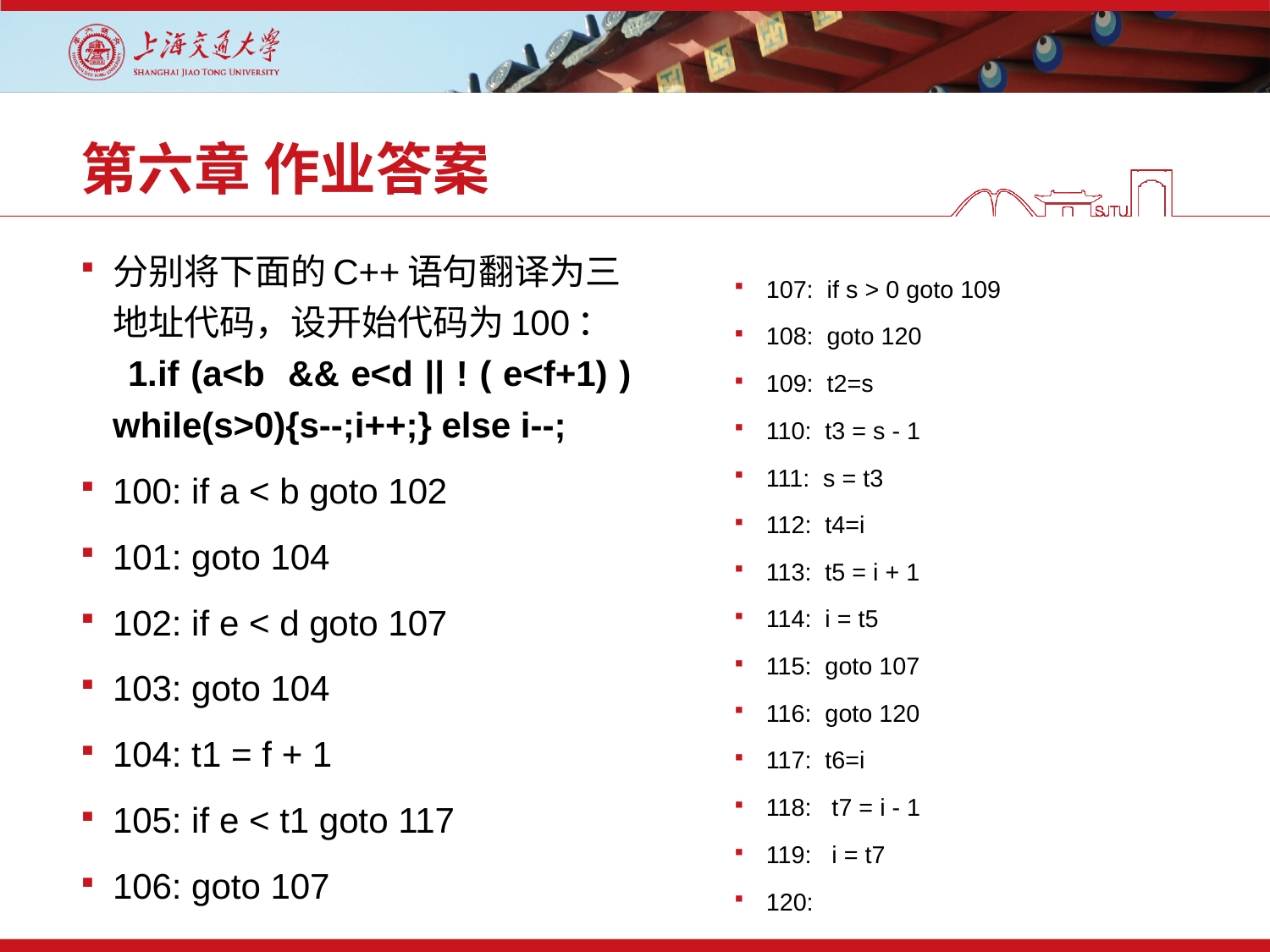

# 第六章 作业答案
分别将下面的C++语句翻译为三地址代码，设开始代码为100：
    1.if (a<b  && e<d || ! ( e<f+1) ) while(s>0){s--;i++;} else i--;
100: if a < b goto 102
101: goto 104
102: if e < d goto 107
103: goto 104
104: t1 = f + 1
105: if e < t1 goto 117
106: goto 107

107:  if s > 0 goto 109
108:  goto 120
109:  t2=s
110:  t3 = s - 1
111:  s = t3
112:  t4=i
113:  t5 = i + 1
114:  i = t5
115:  goto 107
116:  goto 120
117:  t6=i
118:   t7 = i - 1
119:   i = t7
120: